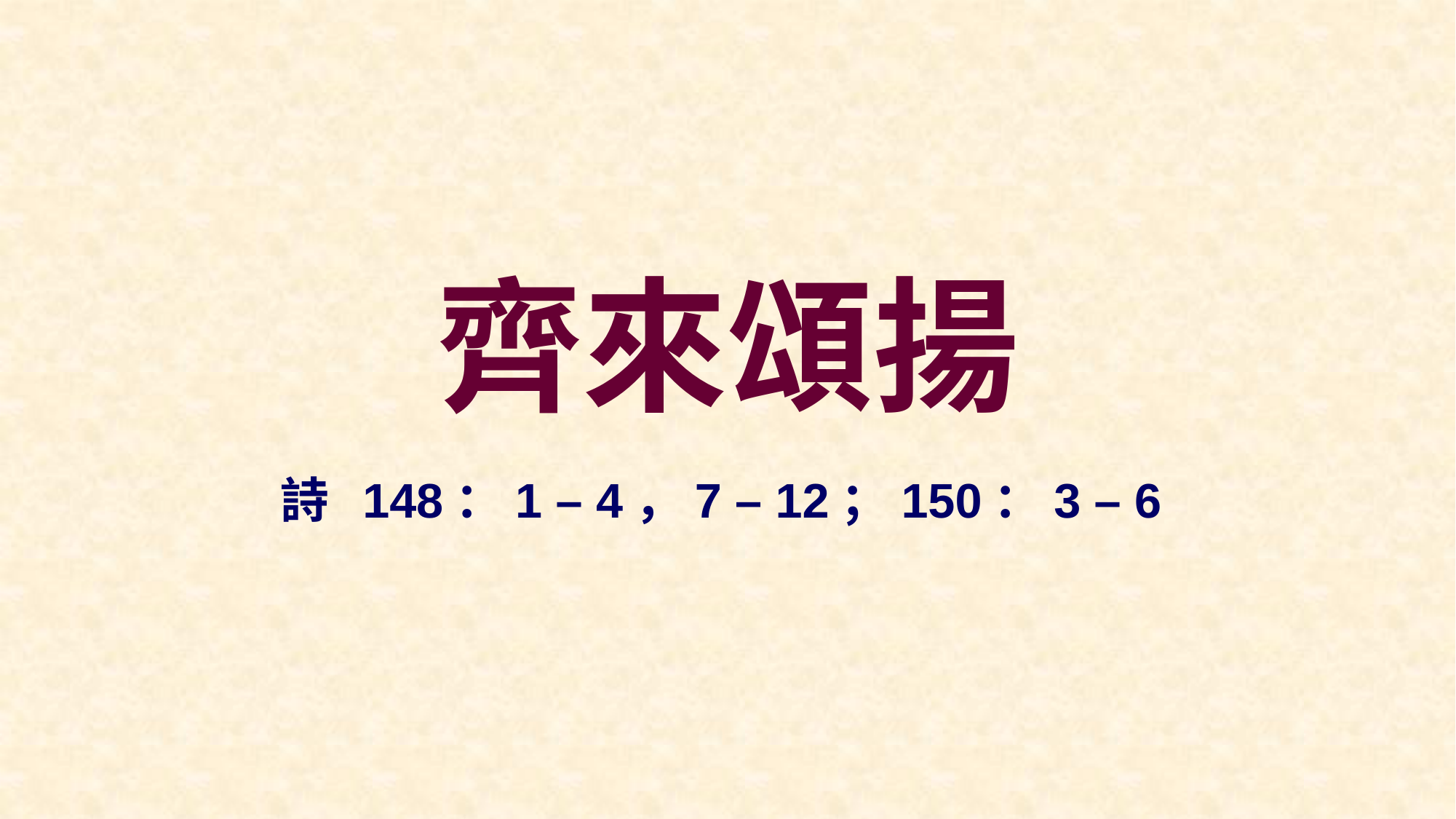

# 齊來頌揚
詩  148：1 – 4，7 – 12；150：3 – 6